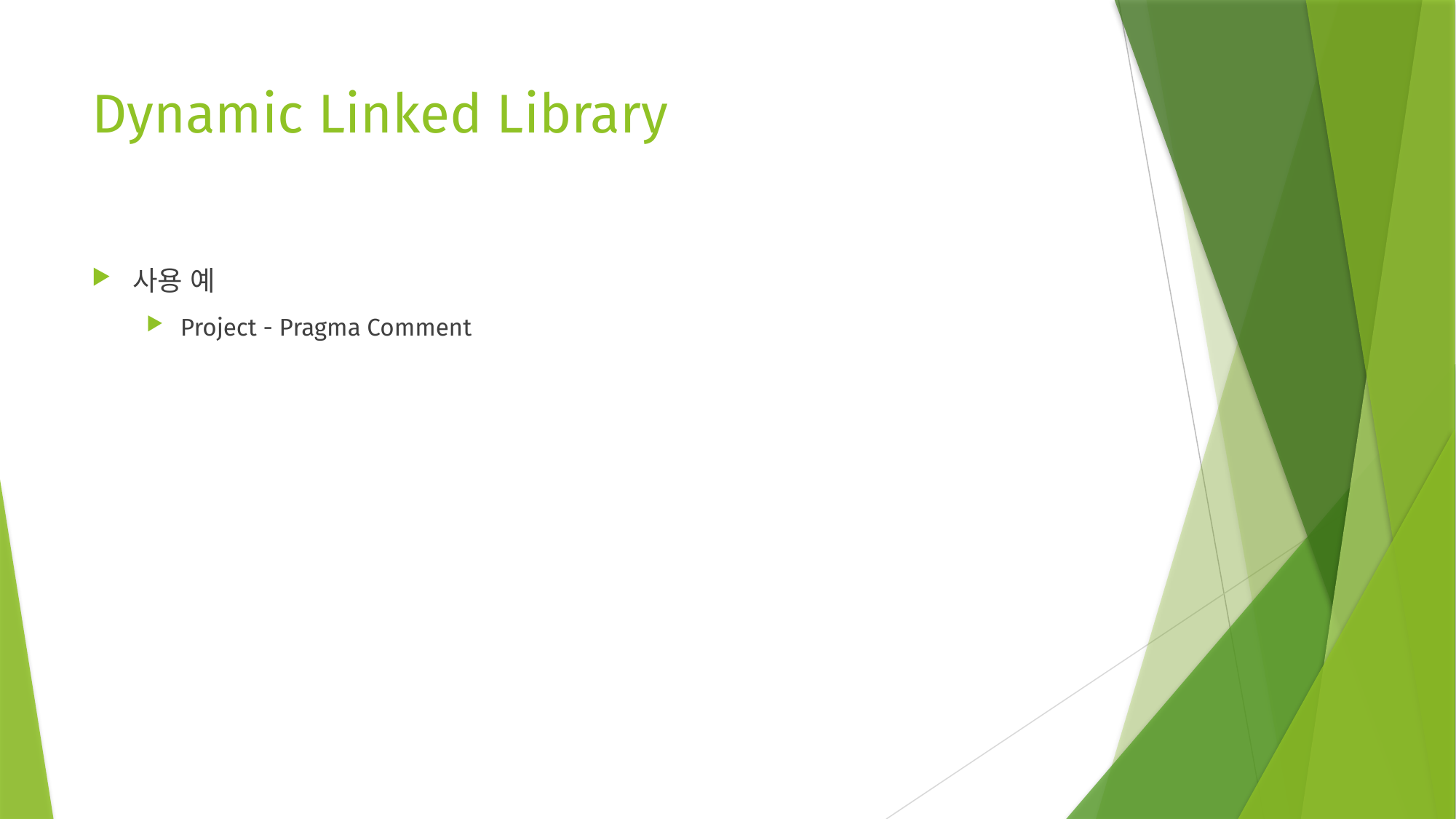

# Dynamic Linked Library
사용 예
Project - Pragma Comment